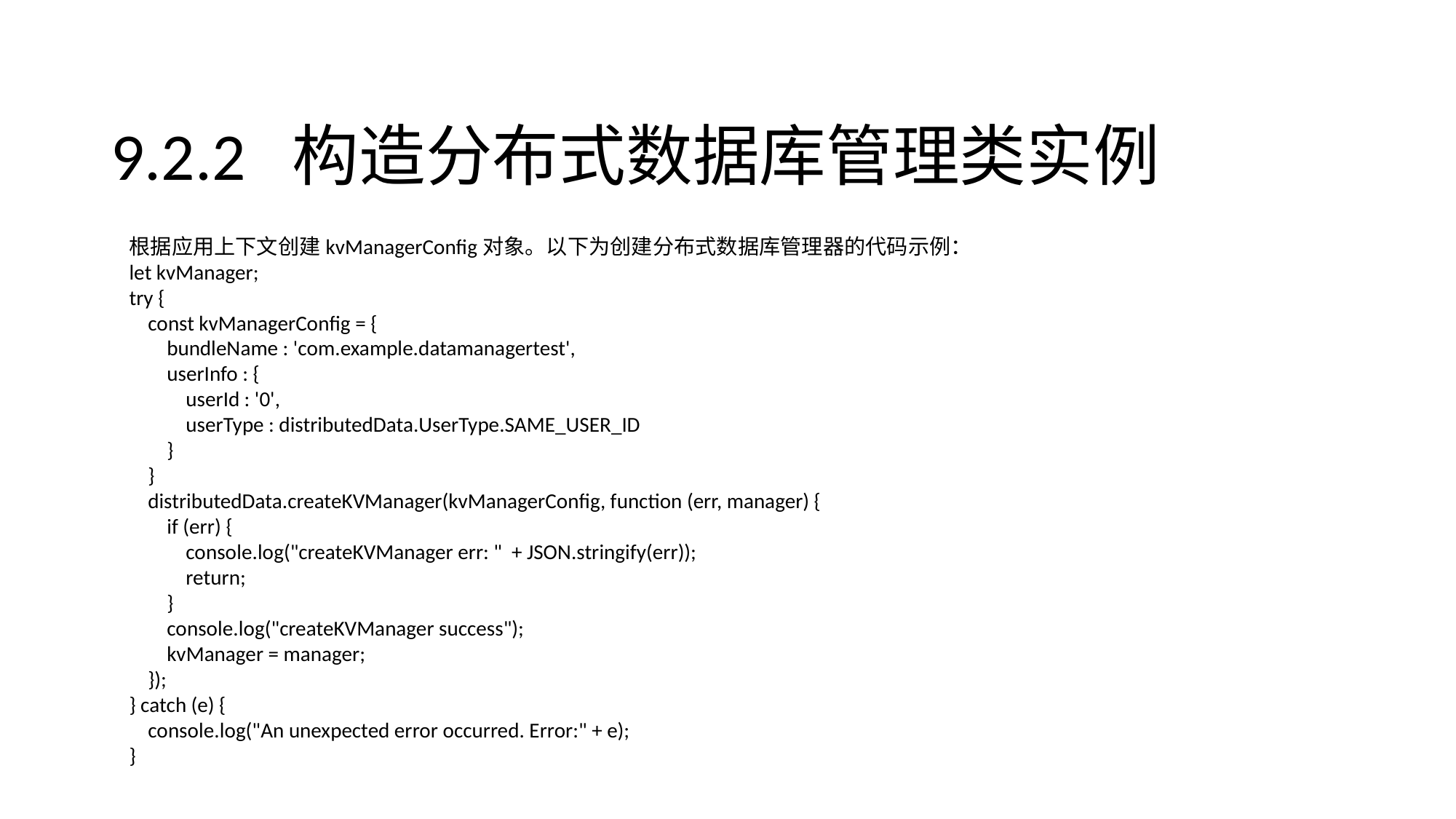

# 9.2.2  构造分布式数据库管理类实例
根据应用上下文创建kvManagerConfig对象。以下为创建分布式数据库管理器的代码示例：
let kvManager;
try {
    const kvManagerConfig = {
        bundleName : 'com.example.datamanagertest',
        userInfo : {
            userId : '0',
            userType : distributedData.UserType.SAME_USER_ID
        }
    }
    distributedData.createKVManager(kvManagerConfig, function (err, manager) {
        if (err) {
            console.log("createKVManager err: "  + JSON.stringify(err));
            return;
        }
        console.log("createKVManager success");
        kvManager = manager;
    });
} catch (e) {
    console.log("An unexpected error occurred. Error:" + e);
}